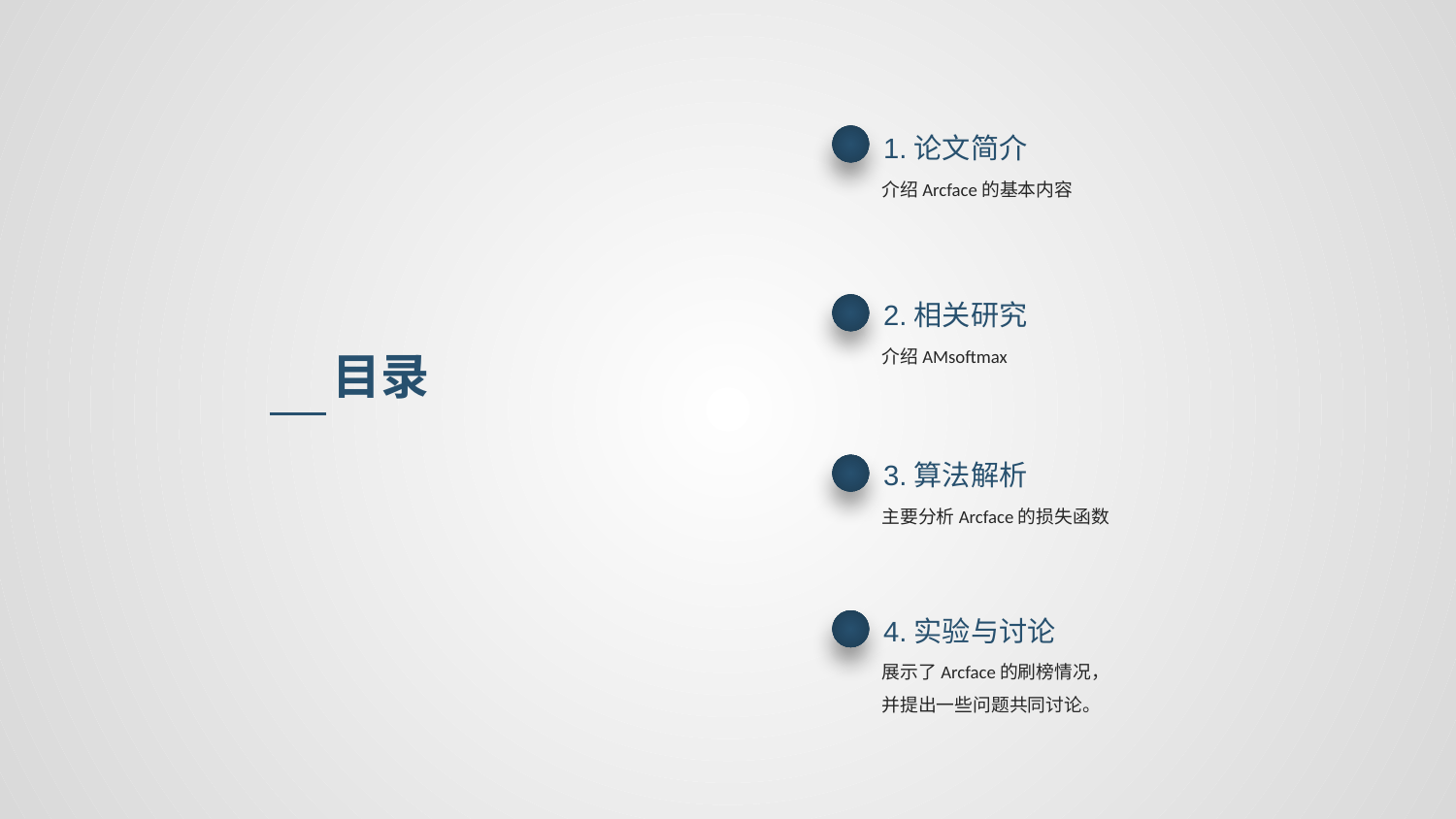

1.论文简介

介绍Arcface的基本内容
2.相关研究

介绍AMsoftmax
目录
3.算法解析

主要分析Arcface的损失函数
4.实验与讨论

展示了Arcface的刷榜情况，
并提出一些问题共同讨论。